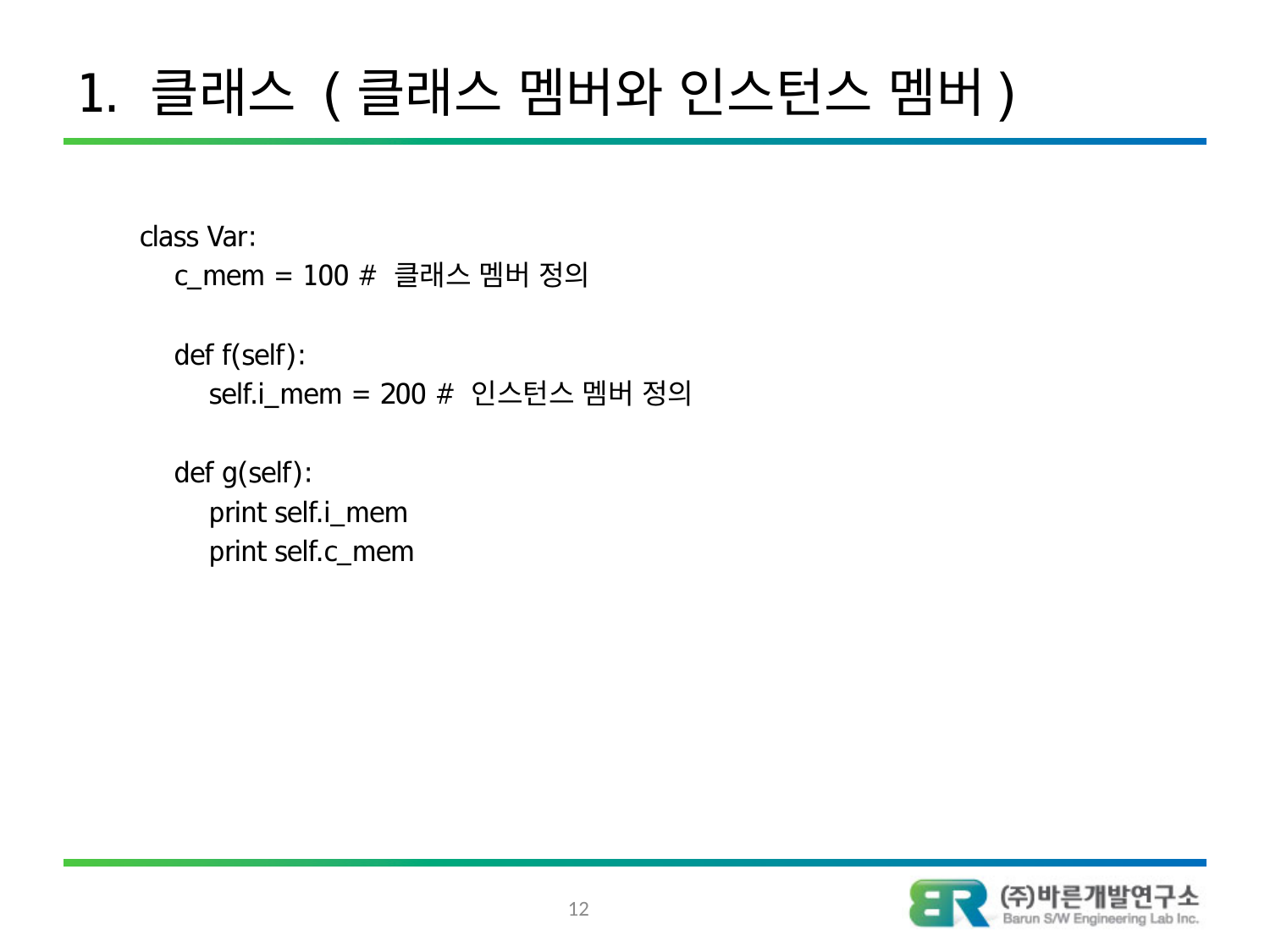

# 1. 클래스 (클래스 멤버와 인스턴스 멤버)

class Var:
    c_mem = 100 # 클래스 멤버 정의

    def f(self):
        self.i_mem = 200 # 인스턴스 멤버 정의

    def g(self):
        print self.i_mem
        print self.c_mem

12